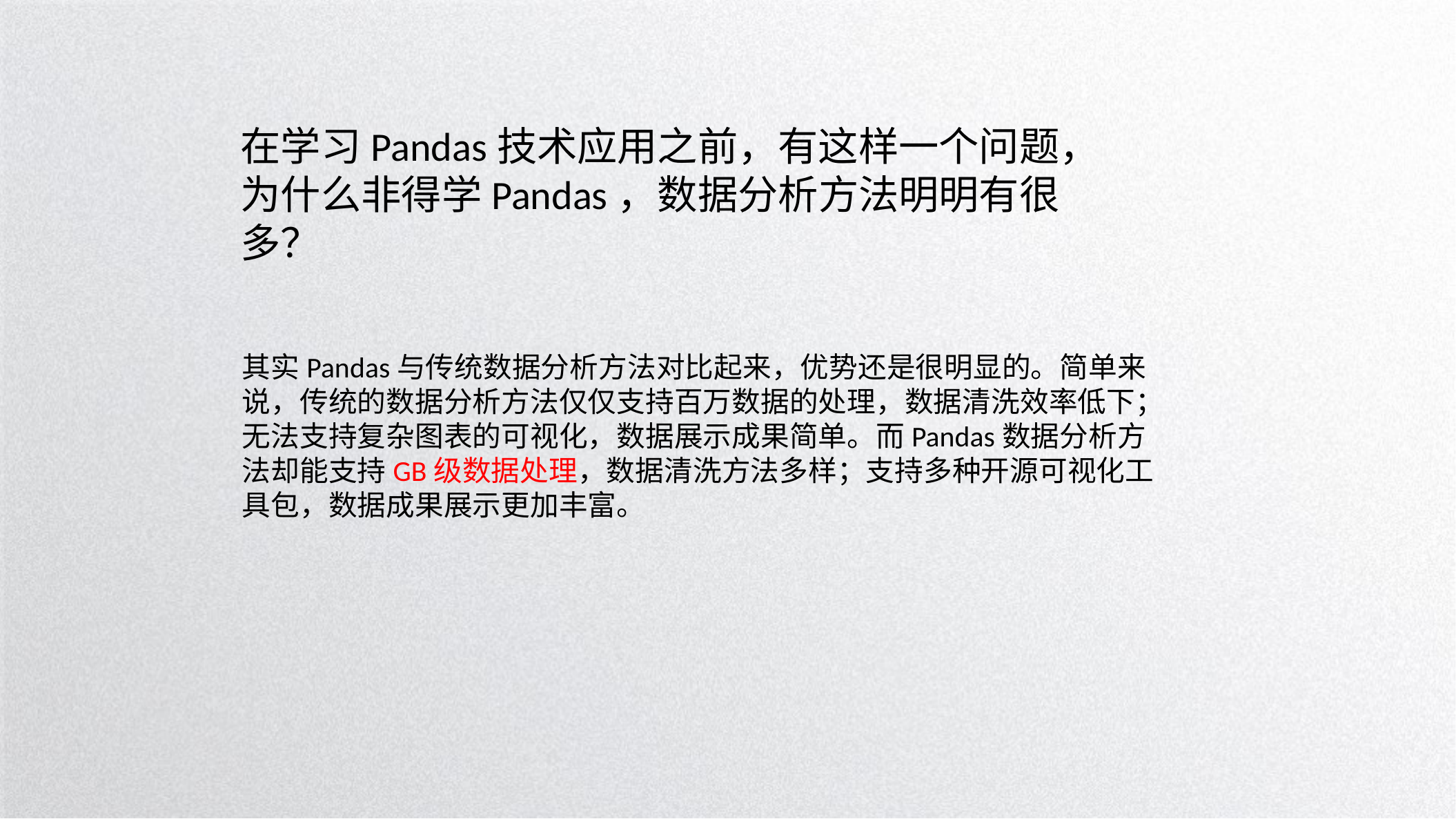

在学习Pandas技术应用之前，有这样一个问题，为什么非得学Pandas，数据分析方法明明有很多？
其实Pandas与传统数据分析方法对比起来，优势还是很明显的。简单来说，传统的数据分析方法仅仅支持百万数据的处理，数据清洗效率低下；无法支持复杂图表的可视化，数据展示成果简单。而Pandas数据分析方法却能支持GB级数据处理，数据清洗方法多样；支持多种开源可视化工具包，数据成果展示更加丰富。